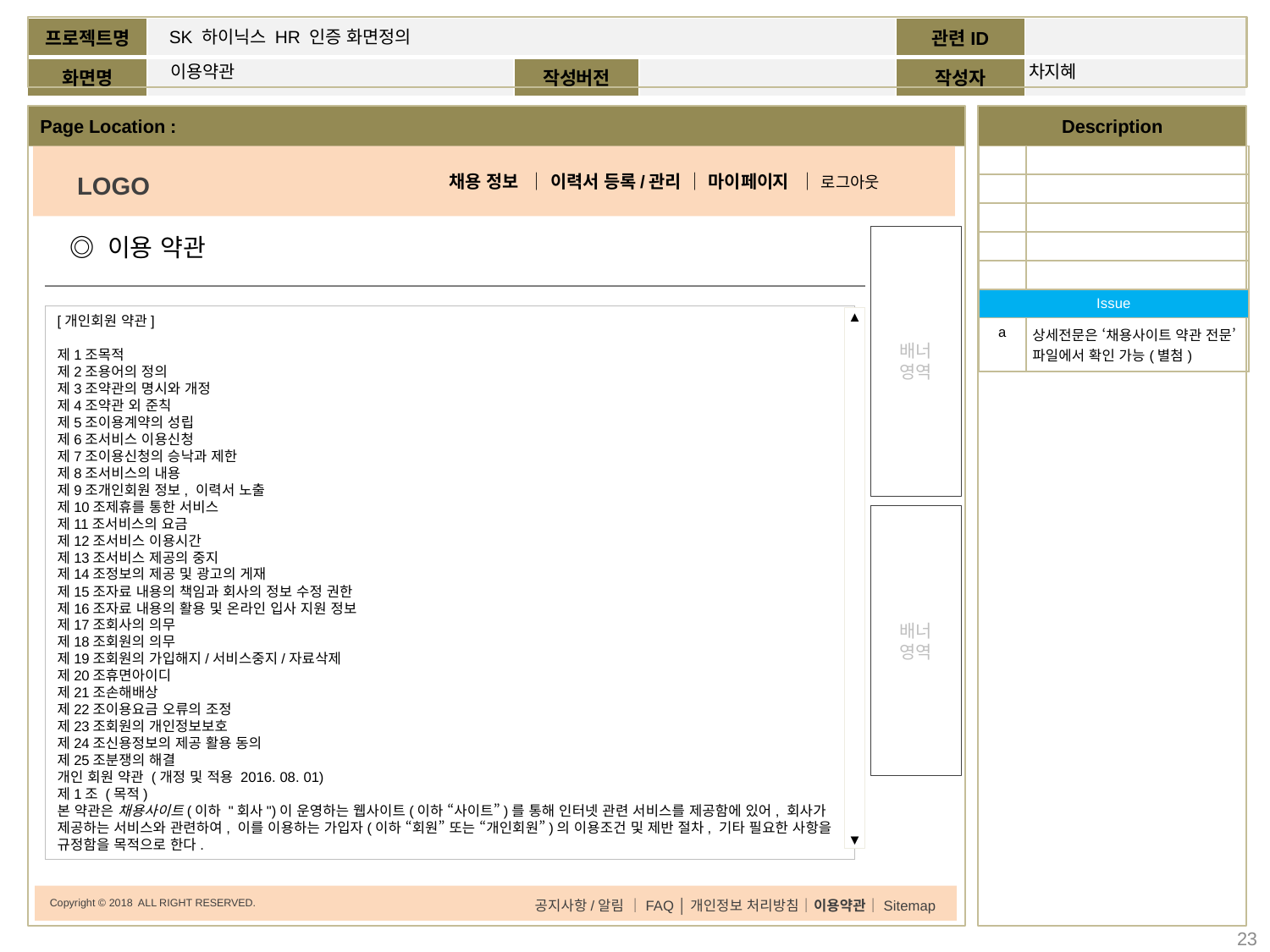

SK 하이닉스 HR 인증 화면정의
이용약관
차지혜
|  |  |
| --- | --- |
|  |  |
|  |  |
|  |  |
|  |  |
| Issue |  |
| a | 상세전문은 ‘채용사이트 약관 전문’파일에서 확인 가능(별첨) |

LOGO
채용 정보  │ 이력서 등록/관리 │ 마이페이지  │ 로그아웃
◎ 이용 약관
배너
영역
[개인회원 약관]

제1조목적
제2조용어의 정의
제3조약관의 명시와 개정
제4조약관 외 준칙
제5조이용계약의 성립
제6조서비스 이용신청
제7조이용신청의 승낙과 제한
제8조서비스의 내용
제9조개인회원 정보, 이력서 노출
제10조제휴를 통한 서비스
제11조서비스의 요금
제12조서비스 이용시간
제13조서비스 제공의 중지
제14조정보의 제공 및 광고의 게재
제15조자료 내용의 책임과 회사의 정보 수정 권한
제16조자료 내용의 활용 및 온라인 입사 지원 정보
제17조회사의 의무
제18조회원의 의무
제19조회원의 가입해지/서비스중지/자료삭제
제20조휴면아이디
제21조손해배상
제22조이용요금 오류의 조정
제23조회원의 개인정보보호
제24조신용정보의 제공 활용 동의
제25조분쟁의 해결
개인 회원 약관 (개정 및 적용 2016. 08. 01)
제1조 (목적)
본 약관은 채용사이트(이하 "회사")이 운영하는 웹사이트(이하 “사이트”)를 통해 인터넷 관련 서비스를 제공함에 있어, 회사가 제공하는 서비스와 관련하여, 이를 이용하는 가입자(이하 “회원” 또는 “개인회원”)의 이용조건 및 제반 절차, 기타 필요한 사항을 규정함을 목적으로 한다.
▲

▼
배너
영역

Copyright © 2018  ALL RIGHT RESERVED.
공지사항/알림 │FAQ │개인정보 처리방침│이용약관│Sitemap
23